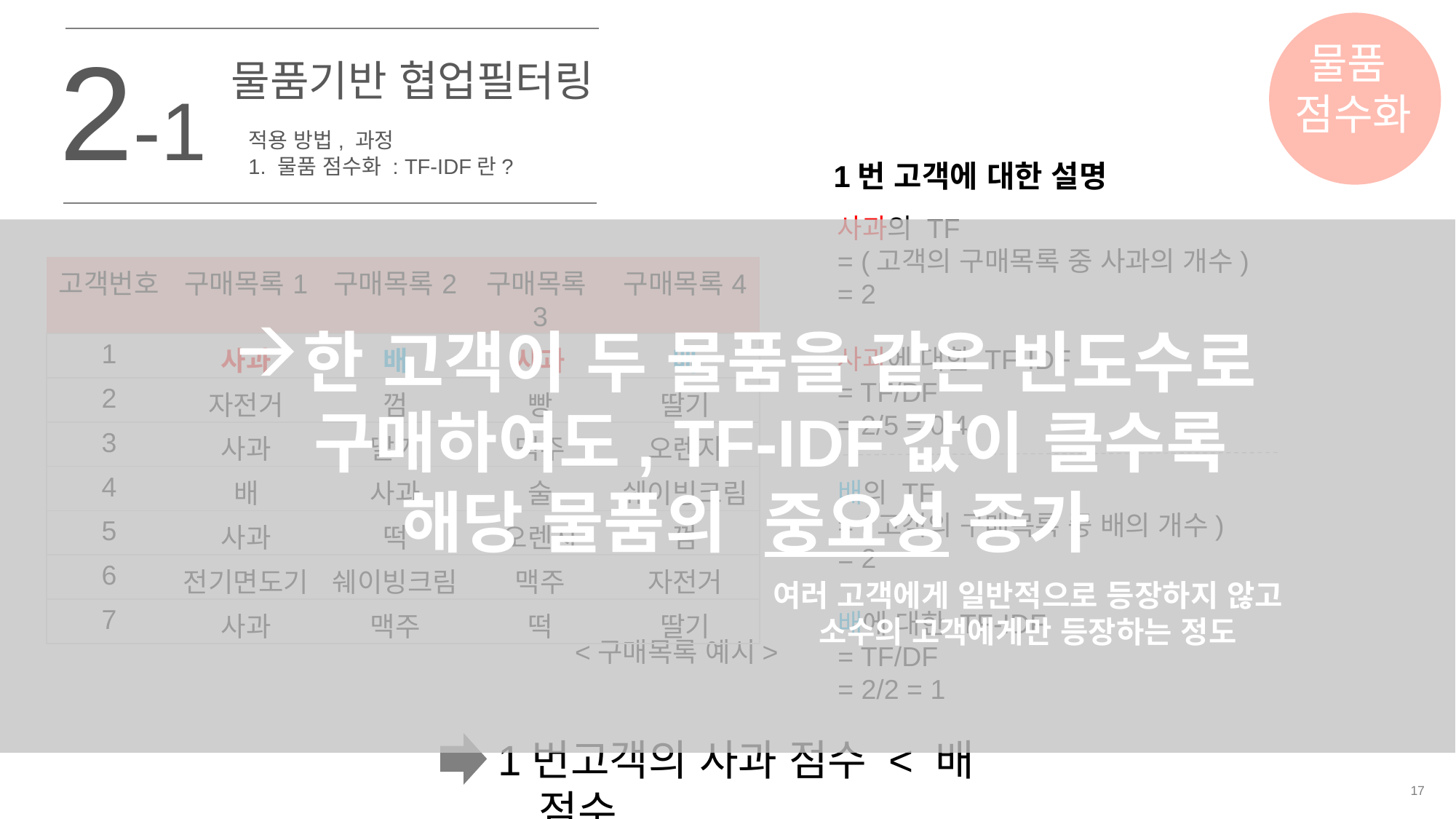

2-1
물품
점수화
물품기반 협업필터링
적용 방법, 과정
1. 물품 점수화 : TF-IDF란?
1번 고객에 대한 설명
사과의 TF
= (고객의 구매목록 중 사과의 개수)
= 2

사과에 대한 TF-IDF
= TF/DF
= 2/5 = 0.4

| 고객번호 | 구매목록1 | 구매목록2 | 구매목록3 | 구매목록4 |
| --- | --- | --- | --- | --- |
| 1 | 사과 | 배 | 사과 | 배 |
| 2 | 자전거 | 껌 | 빵 | 딸기 |
| 3 | 사과 | 딸기 | 맥주 | 오렌지 |
| 4 | 배 | 사과 | 술 | 쉐이빙크림 |
| 5 | 사과 | 떡 | 오렌지 | 껌 |
| 6 | 전기면도기 | 쉐이빙크림 | 맥주 | 자전거 |
| 7 | 사과 | 맥주 | 떡 | 딸기 |
한 고객이 두 물품을 같은 빈도수로 구매하여도, TF-IDF값이 클수록
해당 물품의  중요성 증가
배의 TF
= (고객의 구매목록 중 배의 개수)
= 2

배에 대한 TF-IDF
= TF/DF
= 2/2 = 1
여러 고객에게 일반적으로 등장하지 않고
소수의 고객에게만 등장하는 정도
<구매목록 예시>
1번고객의 사과 점수 < 배 점수